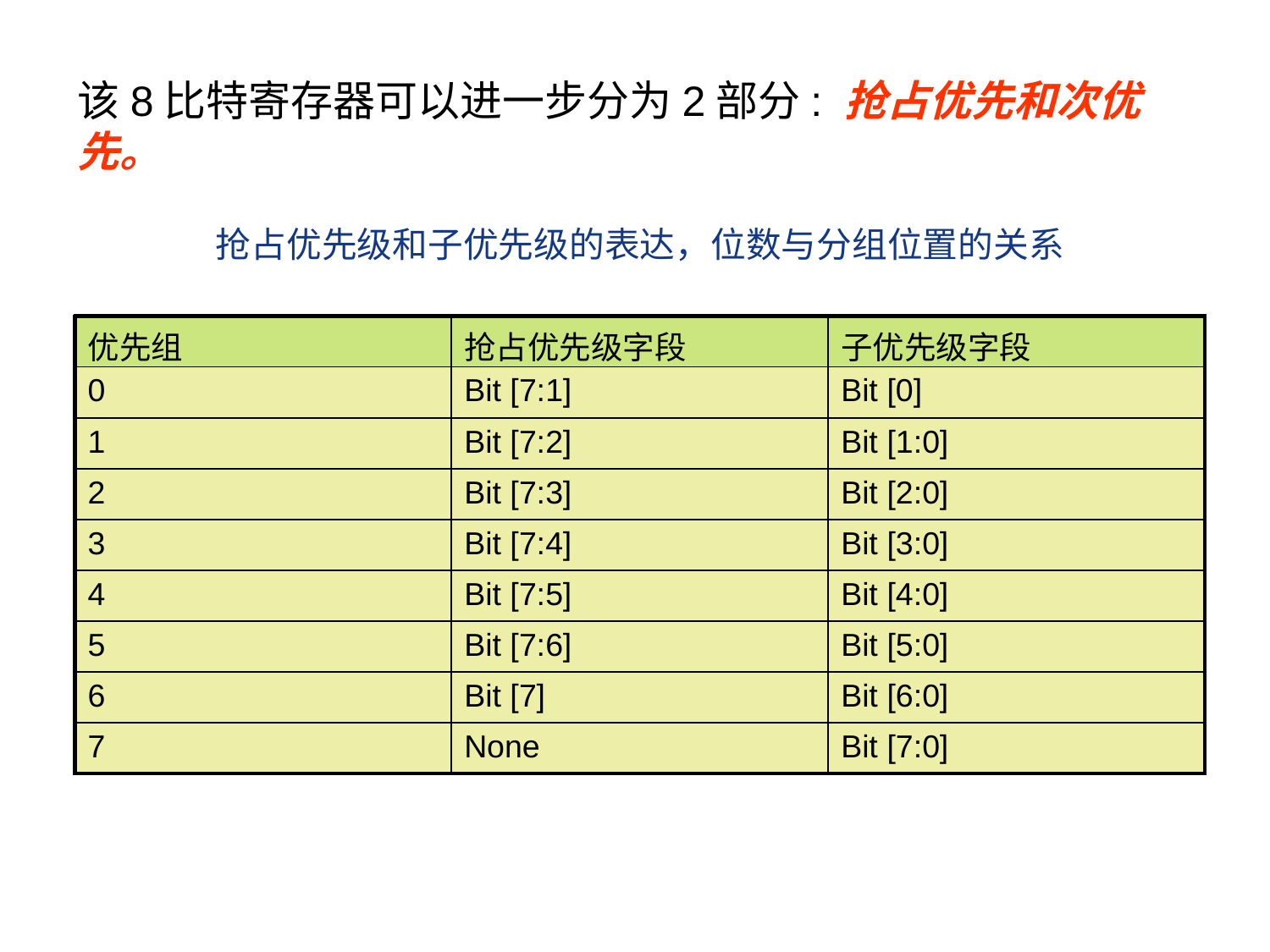

该8比特寄存器可以进一步分为2部分: 抢占优先和次优先。
抢占优先级和子优先级的表达，位数与分组位置的关系
| 优先组 | 抢占优先级字段 | 子优先级字段 |
| --- | --- | --- |
| 0 | Bit [7:1] | Bit [0] |
| 1 | Bit [7:2] | Bit [1:0] |
| 2 | Bit [7:3] | Bit [2:0] |
| 3 | Bit [7:4] | Bit [3:0] |
| 4 | Bit [7:5] | Bit [4:0] |
| 5 | Bit [7:6] | Bit [5:0] |
| 6 | Bit [7] | Bit [6:0] |
| 7 | None | Bit [7:0] |